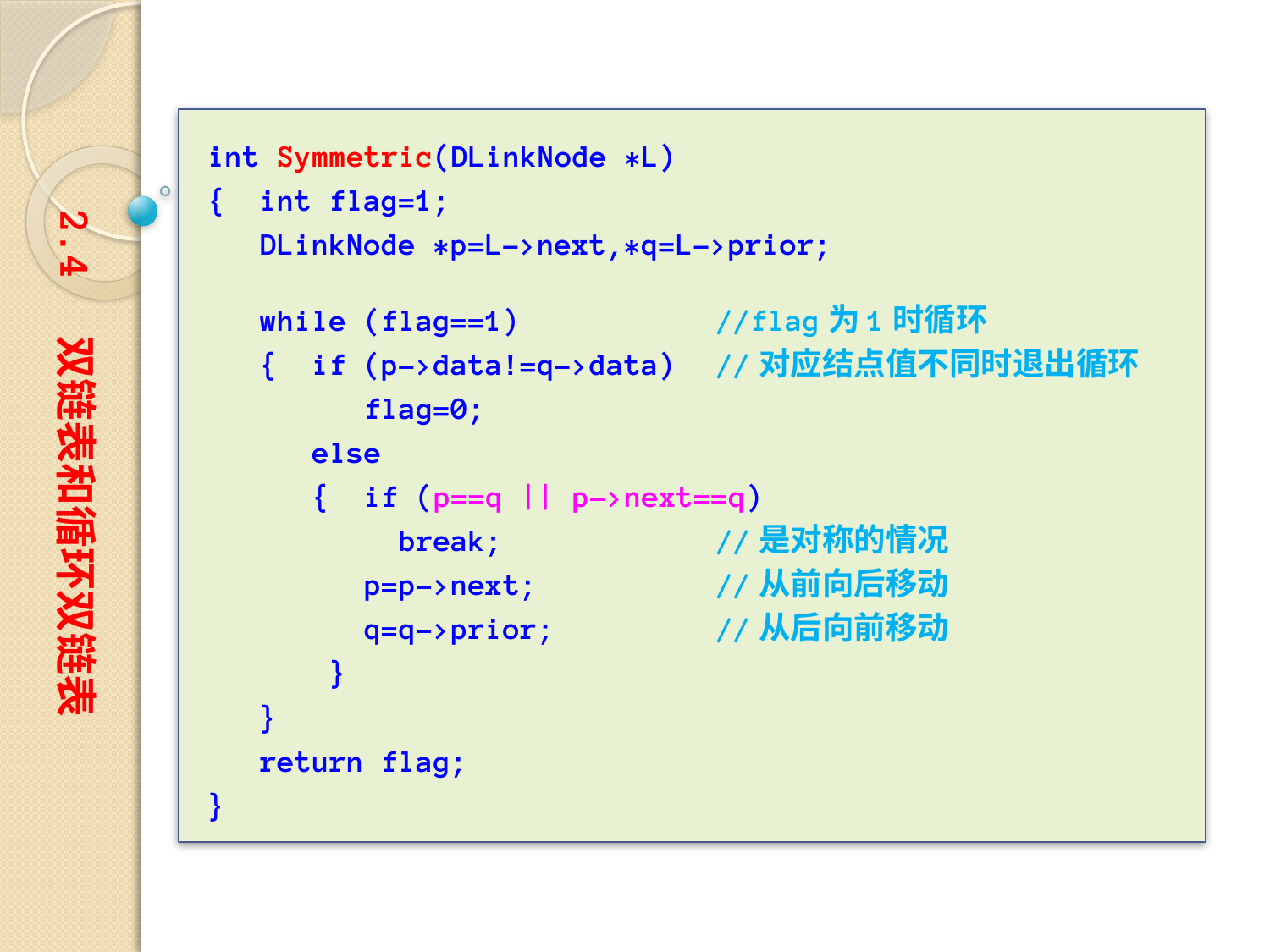

int Symmetric(DLinkNode *L)
{  int flag=1;
   DLinkNode *p=L->next,*q=L->prior;
   while (flag==1)		//flag为1时循环
   {  if (p->data!=q->data)	//对应结点值不同时退出循环
         flag=0;
      else
      {  if (p==q || p->next==q)
           break;		//是对称的情况
         p=p->next;		//从前向后移动
         q=q->prior;		//从后向前移动
       }
   }
   return flag;
}
2.4  双链表和循环双链表